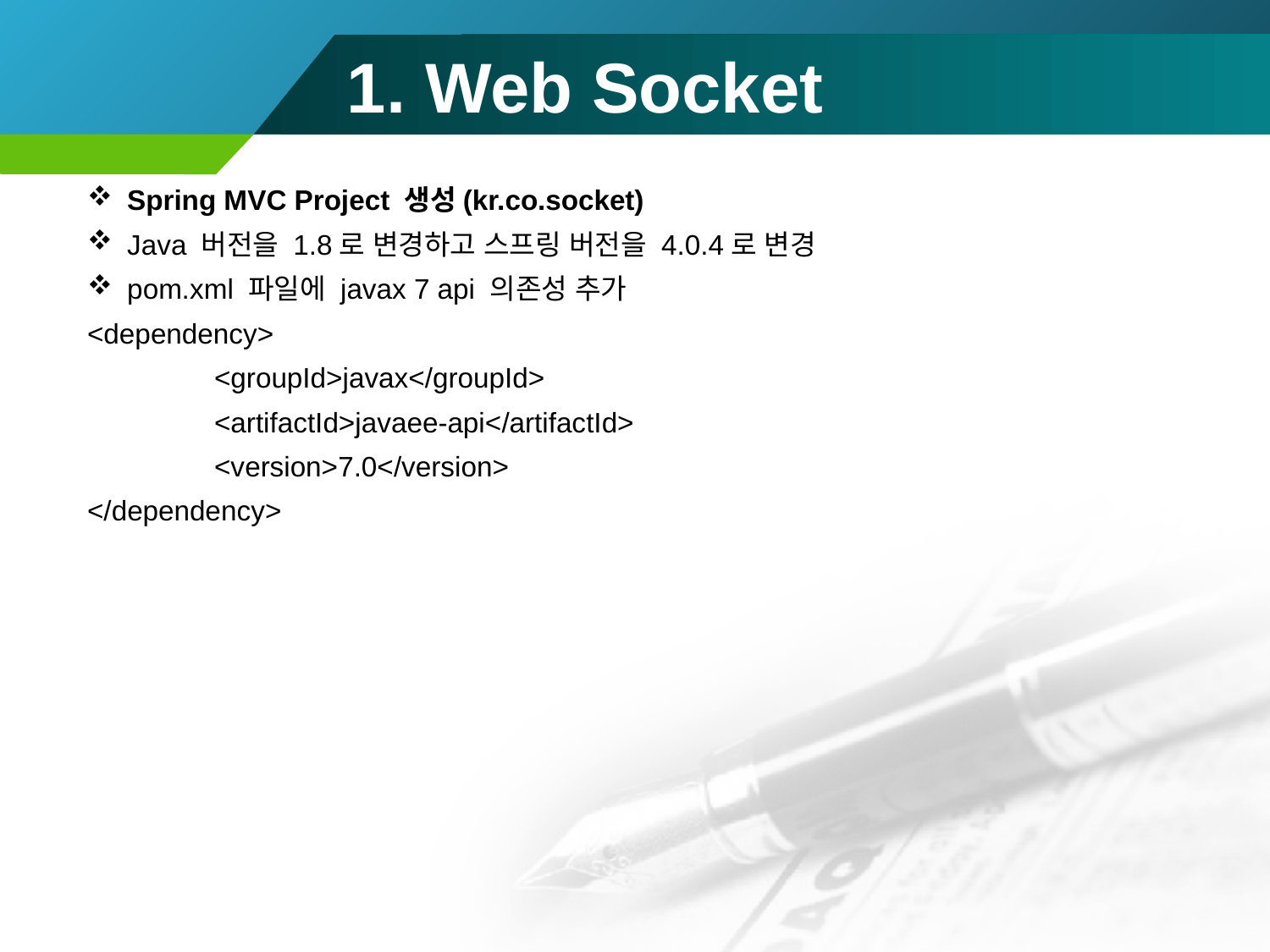

# 1. Web Socket
Spring MVC Project 생성(kr.co.socket)
Java 버전을 1.8로 변경하고 스프링 버전을 4.0.4로 변경
pom.xml 파일에 javax 7 api 의존성 추가
<dependency>
	<groupId>javax</groupId>
	<artifactId>javaee-api</artifactId>
	<version>7.0</version>
</dependency>